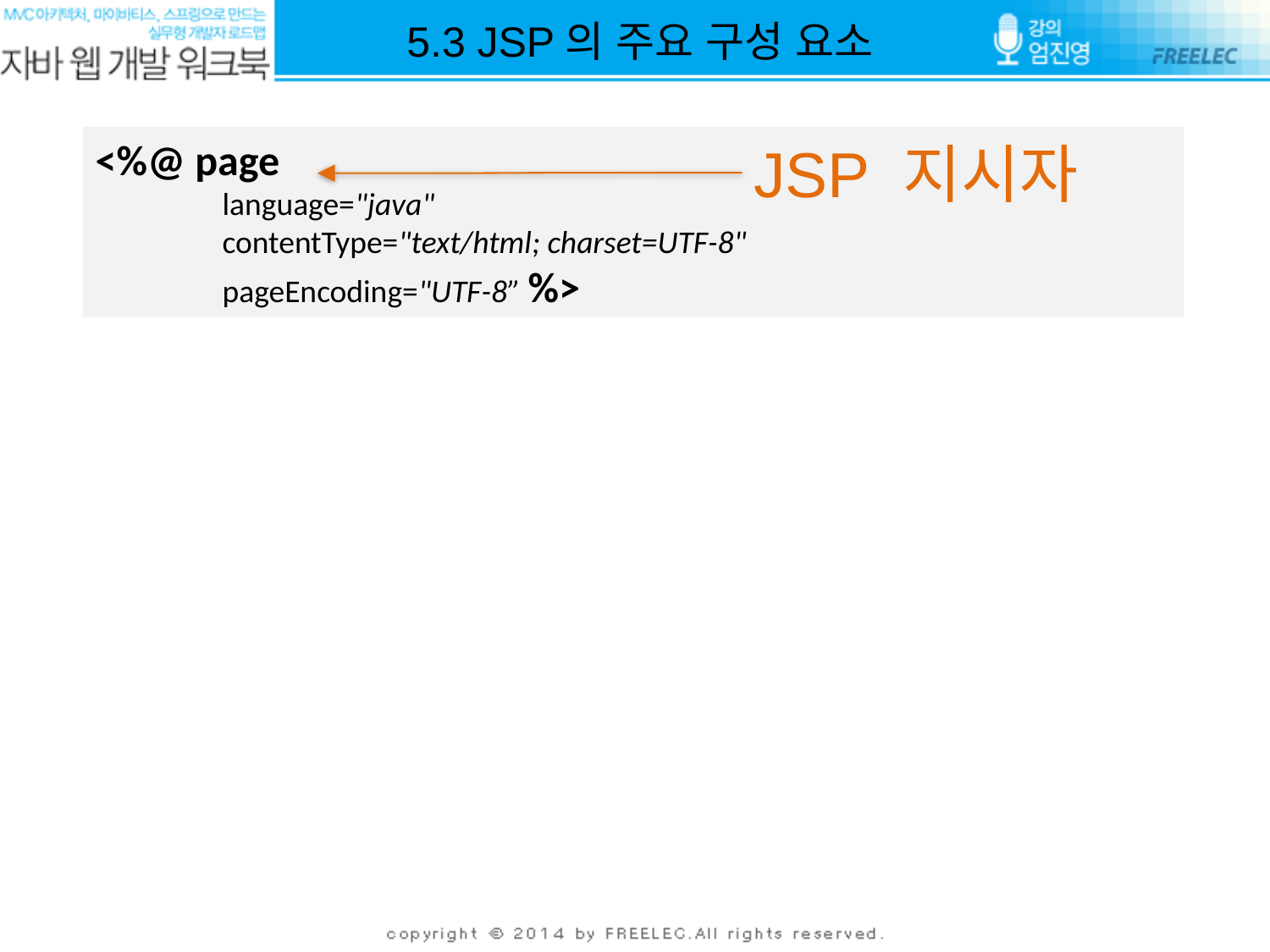

5.3 JSP의 주요 구성 요소
<%@ page
	language="java"
	contentType="text/html; charset=UTF-8"
    	pageEncoding="UTF-8” %>
JSP 지시자